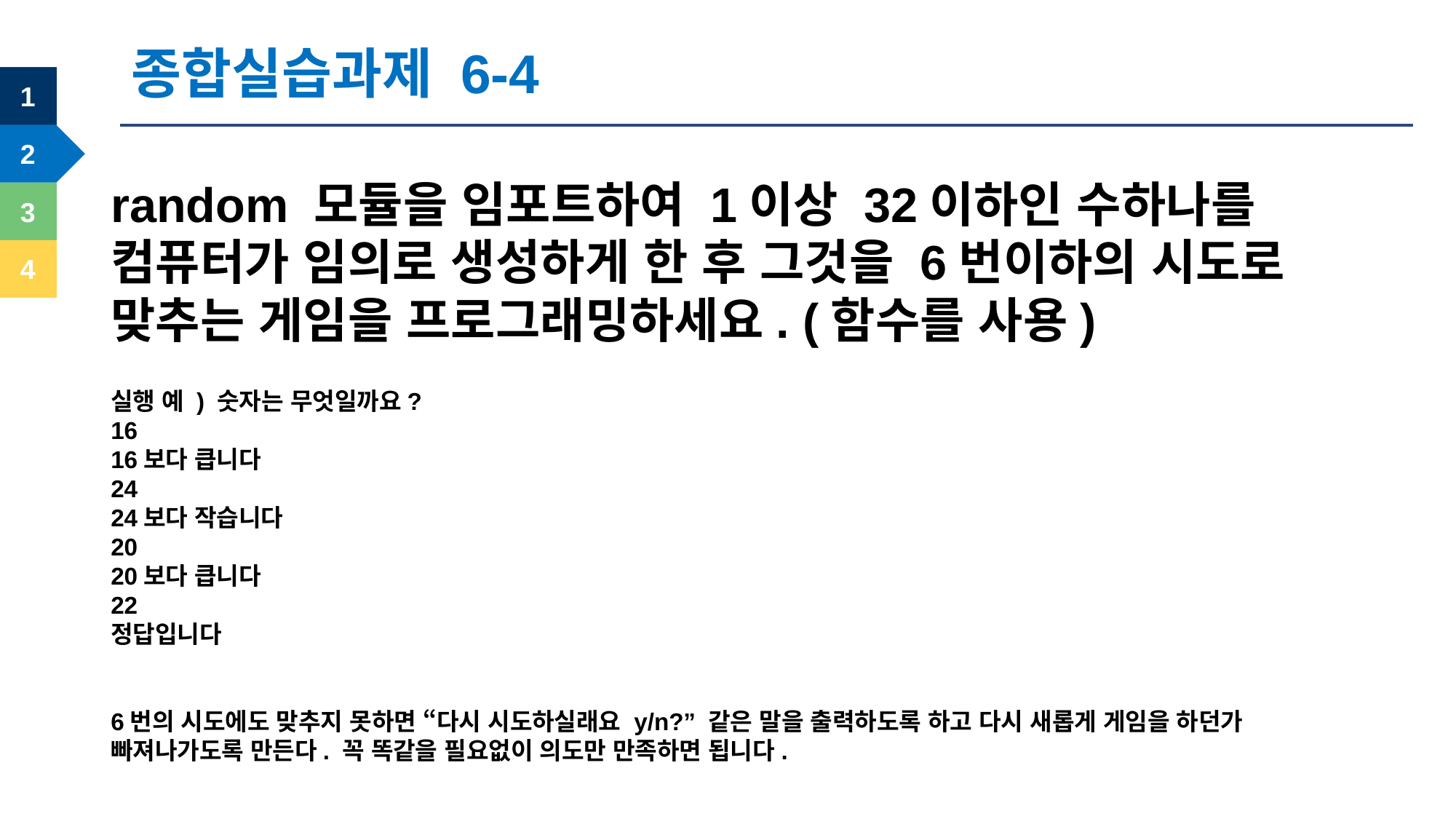

종합실습과제 6-4
random 모듈을 임포트하여 1이상 32이하인 수하나를 컴퓨터가 임의로 생성하게 한 후 그것을 6번이하의 시도로 맞추는 게임을 프로그래밍하세요. (함수를 사용)

실행 예 ) 숫자는 무엇일까요?
16
16보다 큽니다
24
24보다 작습니다
20
20보다 큽니다
22
정답입니다

6번의 시도에도 맞추지 못하면 “다시 시도하실래요 y/n?” 같은 말을 출력하도록 하고 다시 새롭게 게임을 하던가 빠져나가도록 만든다. 꼭 똑같을 필요없이 의도만 만족하면 됩니다.